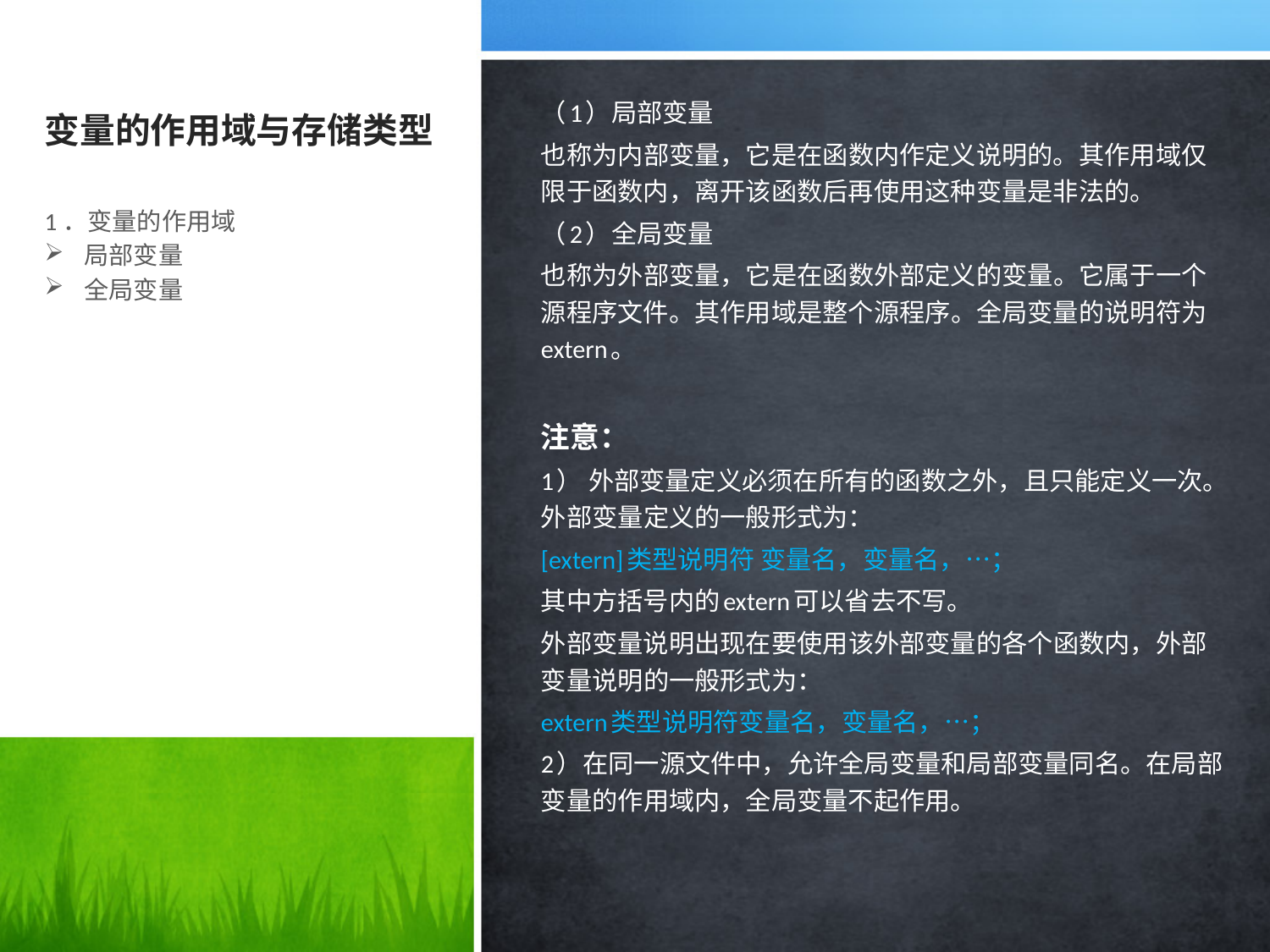

# 变量的作用域与存储类型
（1）局部变量
也称为内部变量，它是在函数内作定义说明的。其作用域仅限于函数内，离开该函数后再使用这种变量是非法的。
（2）全局变量
也称为外部变量，它是在函数外部定义的变量。它属于一个源程序文件。其作用域是整个源程序。全局变量的说明符为extern。

注意：
1） 外部变量定义必须在所有的函数之外，且只能定义一次。外部变量定义的一般形式为：
[extern]类型说明符 变量名，变量名，…；
其中方括号内的extern可以省去不写。
外部变量说明出现在要使用该外部变量的各个函数内，外部变量说明的一般形式为：
extern类型说明符变量名，变量名，…；
2）在同一源文件中，允许全局变量和局部变量同名。在局部变量的作用域内，全局变量不起作用。

1．变量的作用域
局部变量
全局变量